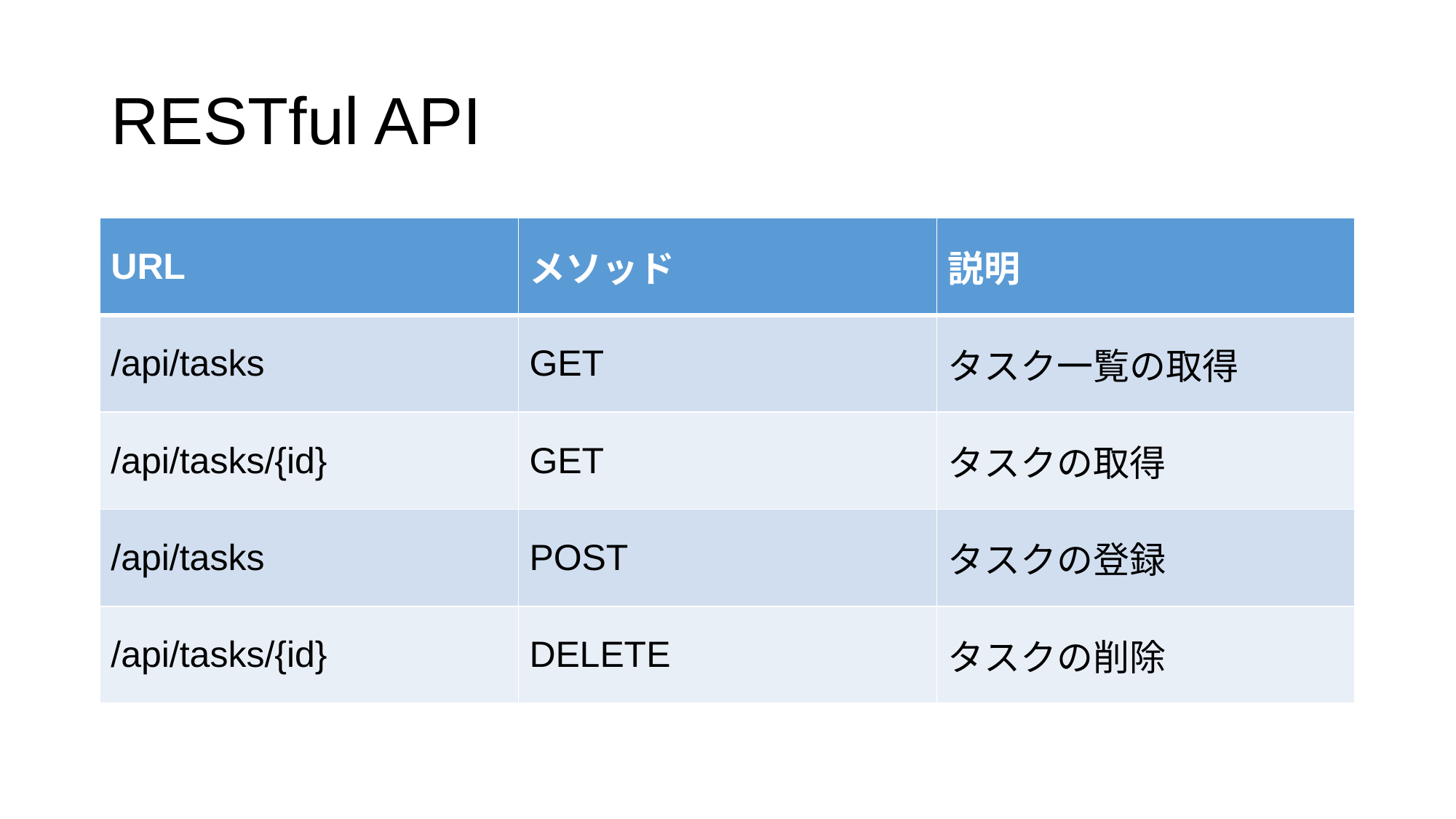

# RESTful API
| URL | メソッド | 説明 |
| --- | --- | --- |
| /api/tasks | GET | タスク一覧の取得 |
| /api/tasks/{id} | GET | タスクの取得 |
| /api/tasks | POST | タスクの登録 |
| /api/tasks/{id} | DELETE | タスクの削除 |